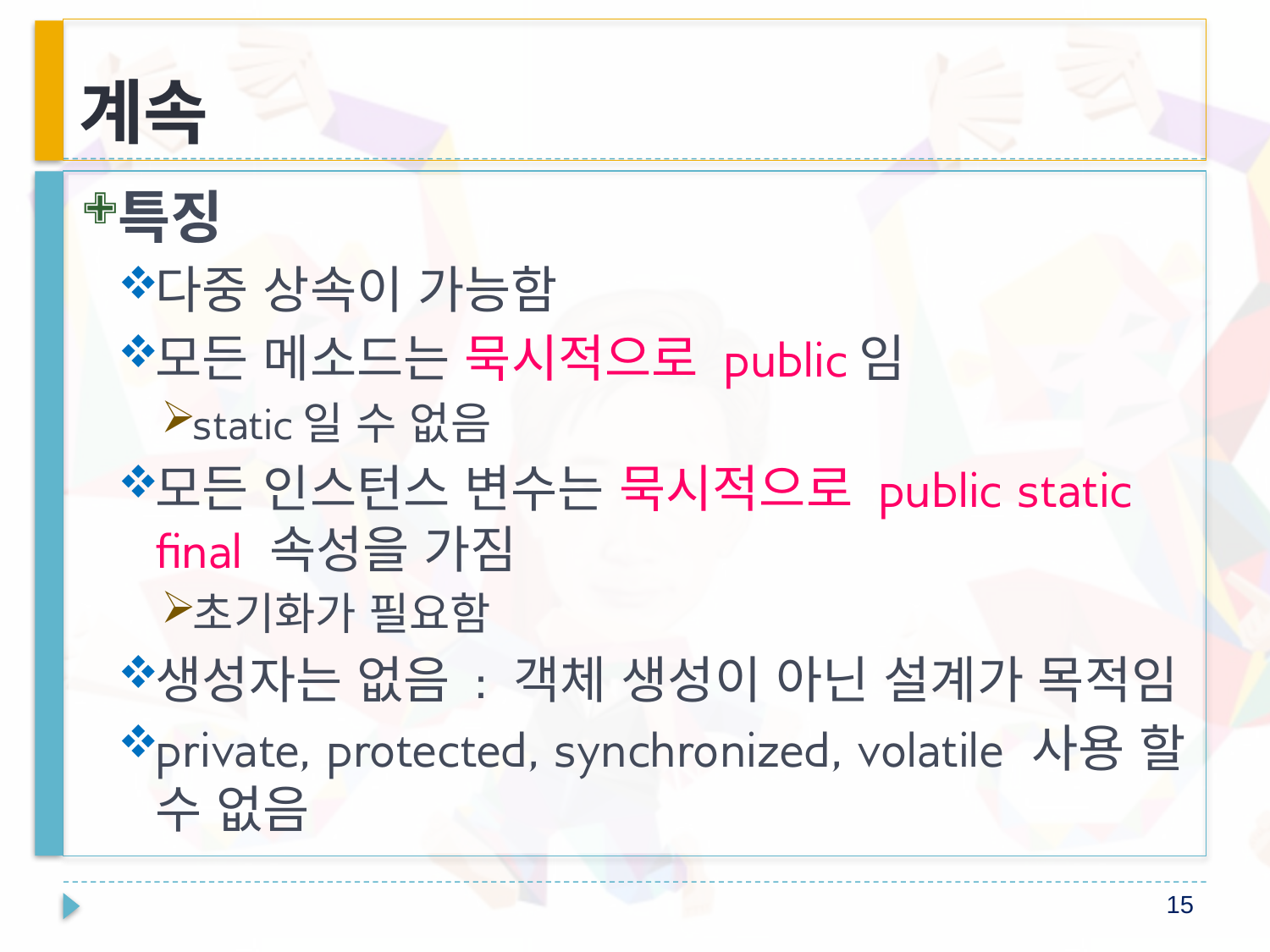

# 계속
특징
다중 상속이 가능함
모든 메소드는 묵시적으로 public임
static일 수 없음
모든 인스턴스 변수는 묵시적으로 public static final 속성을 가짐
초기화가 필요함
생성자는 없음 : 객체 생성이 아닌 설계가 목적임
private, protected, synchronized, volatile 사용 할 수 없음

15